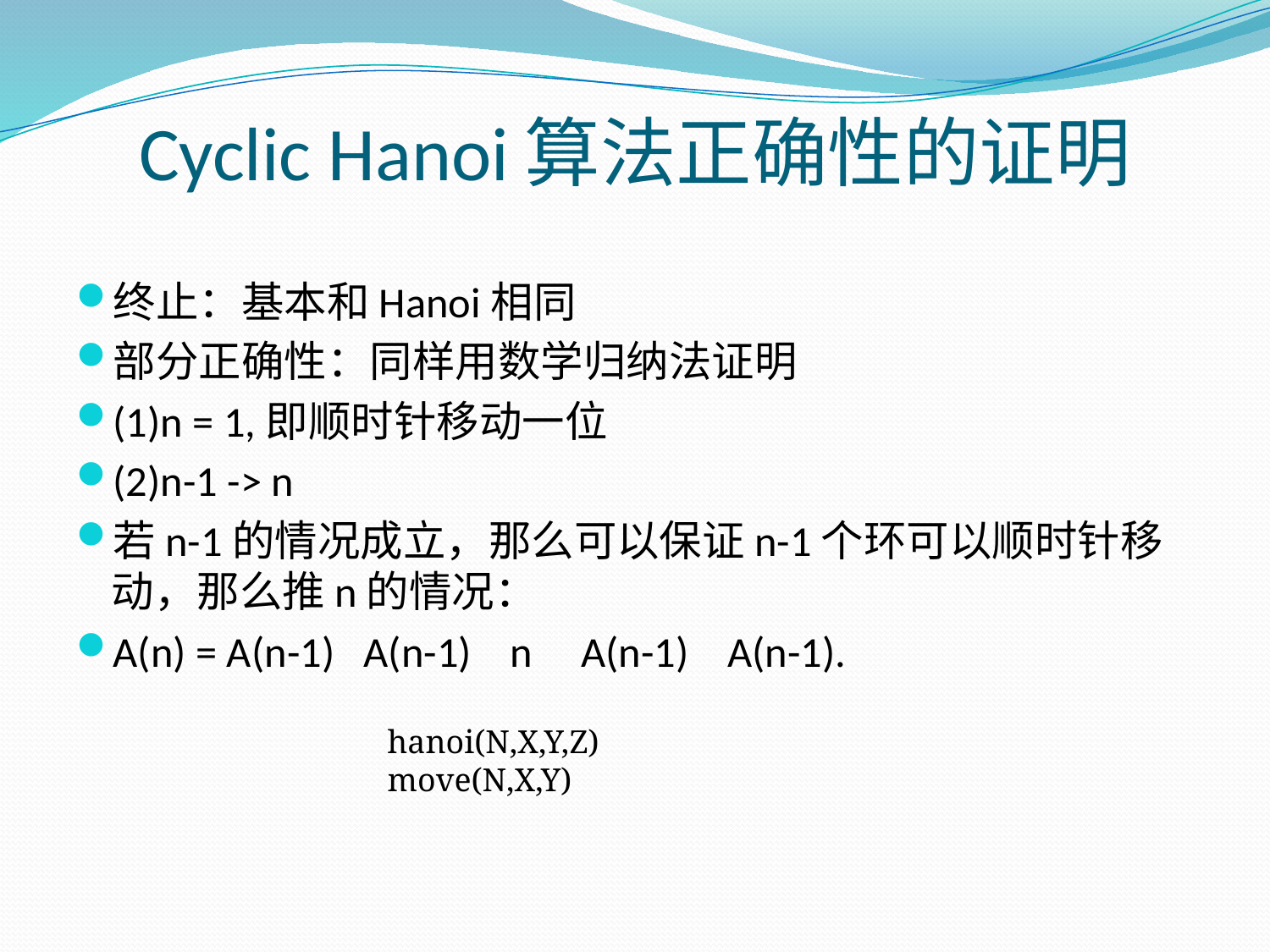

# Cyclic Hanoi算法正确性的证明
终止：基本和Hanoi相同
部分正确性：同样用数学归纳法证明
(1)n = 1,即顺时针移动一位
(2)n-1 -> n
若n-1的情况成立，那么可以保证n-1个环可以顺时针移动，那么推n的情况：
A(n) = A(n-1)   A(n-1)    n     A(n-1)    A(n-1).

hanoi(N,X,Y,Z)
move(N,X,Y)